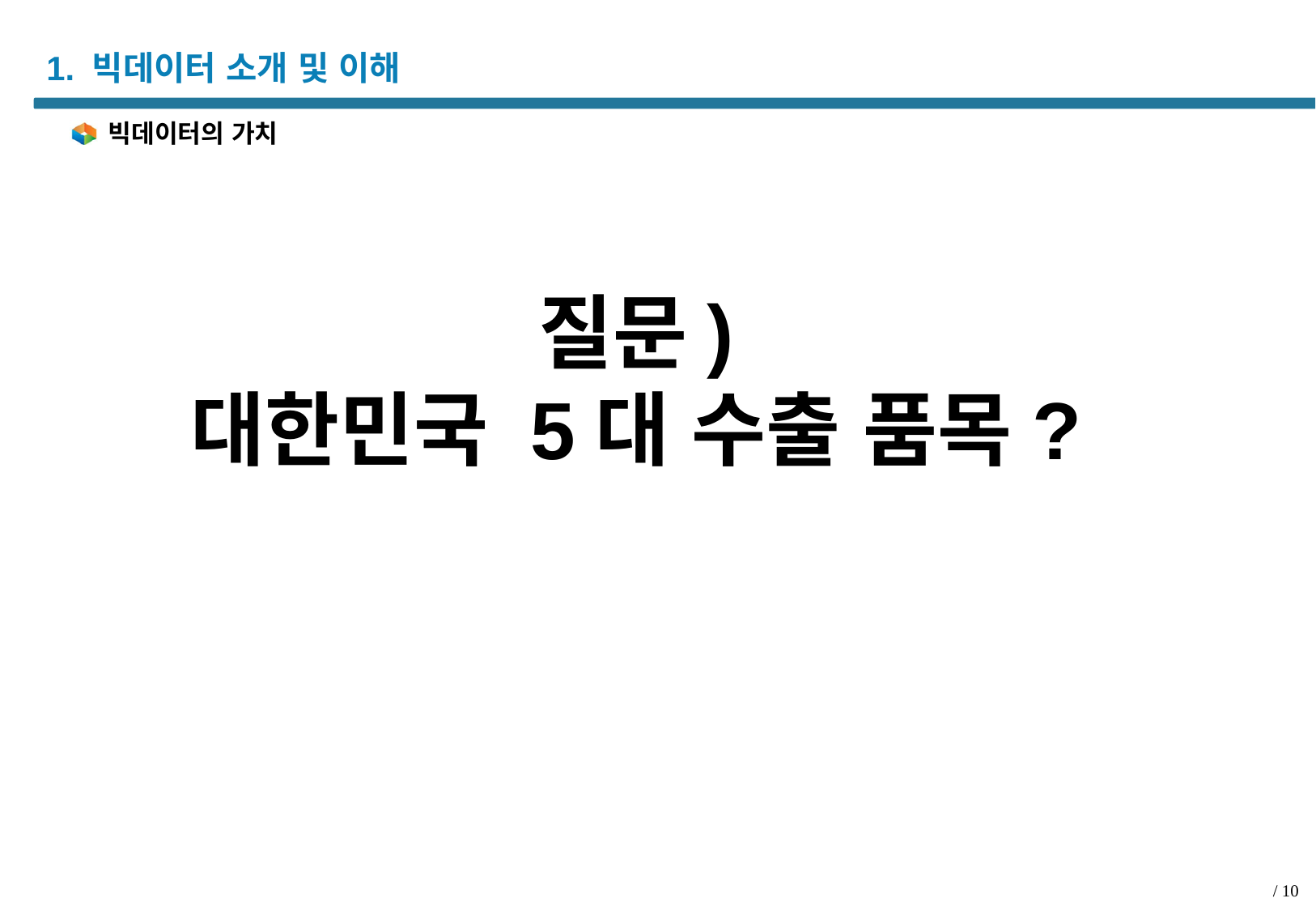

# 1. 빅데이터 소개 및 이해
빅데이터의 가치

질문)
대한민국 5대 수출 품목?
/ 10